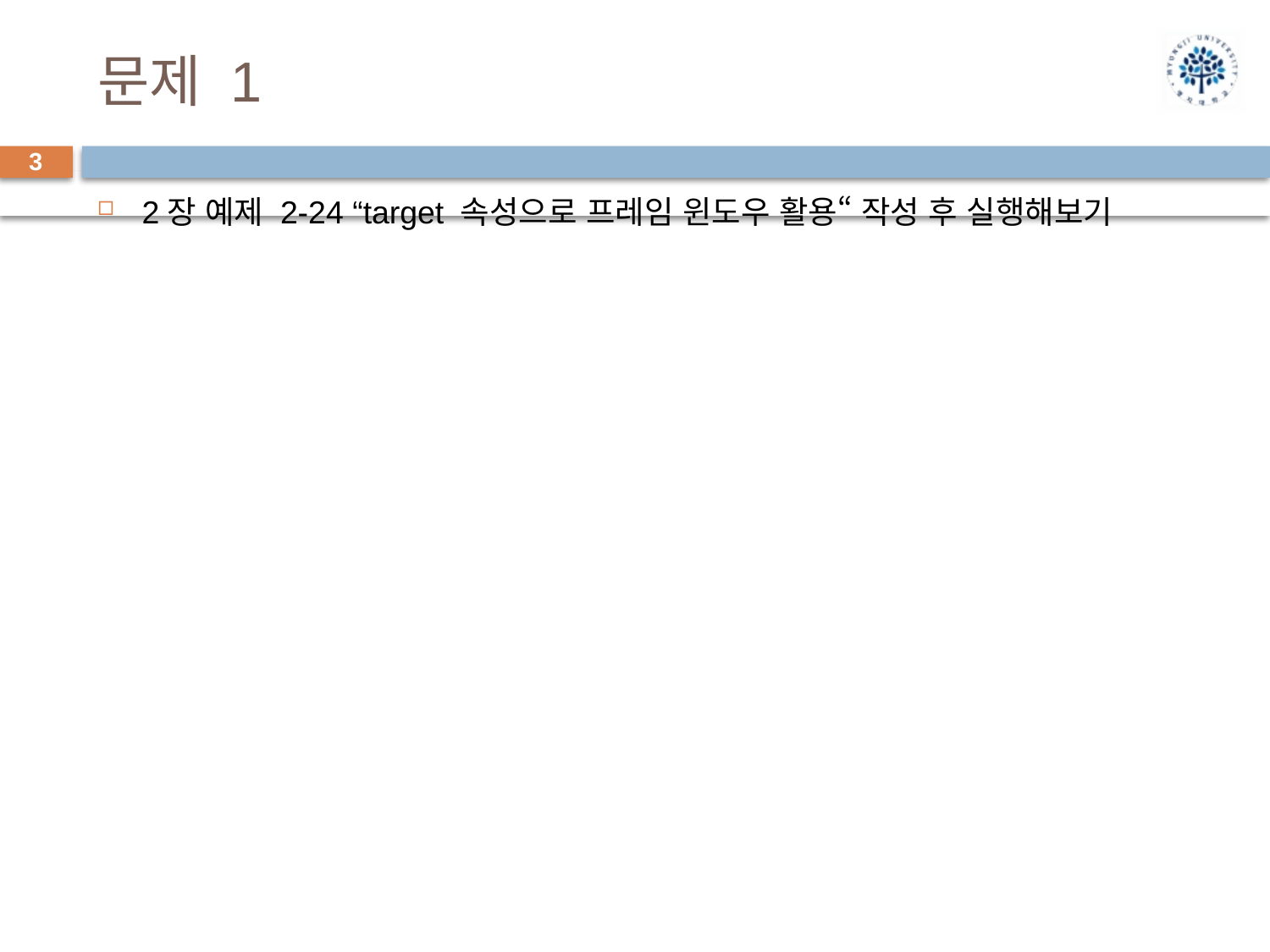

# 문제 1
3
2장 예제 2-24 “target 속성으로 프레임 윈도우 활용“ 작성 후 실행해보기